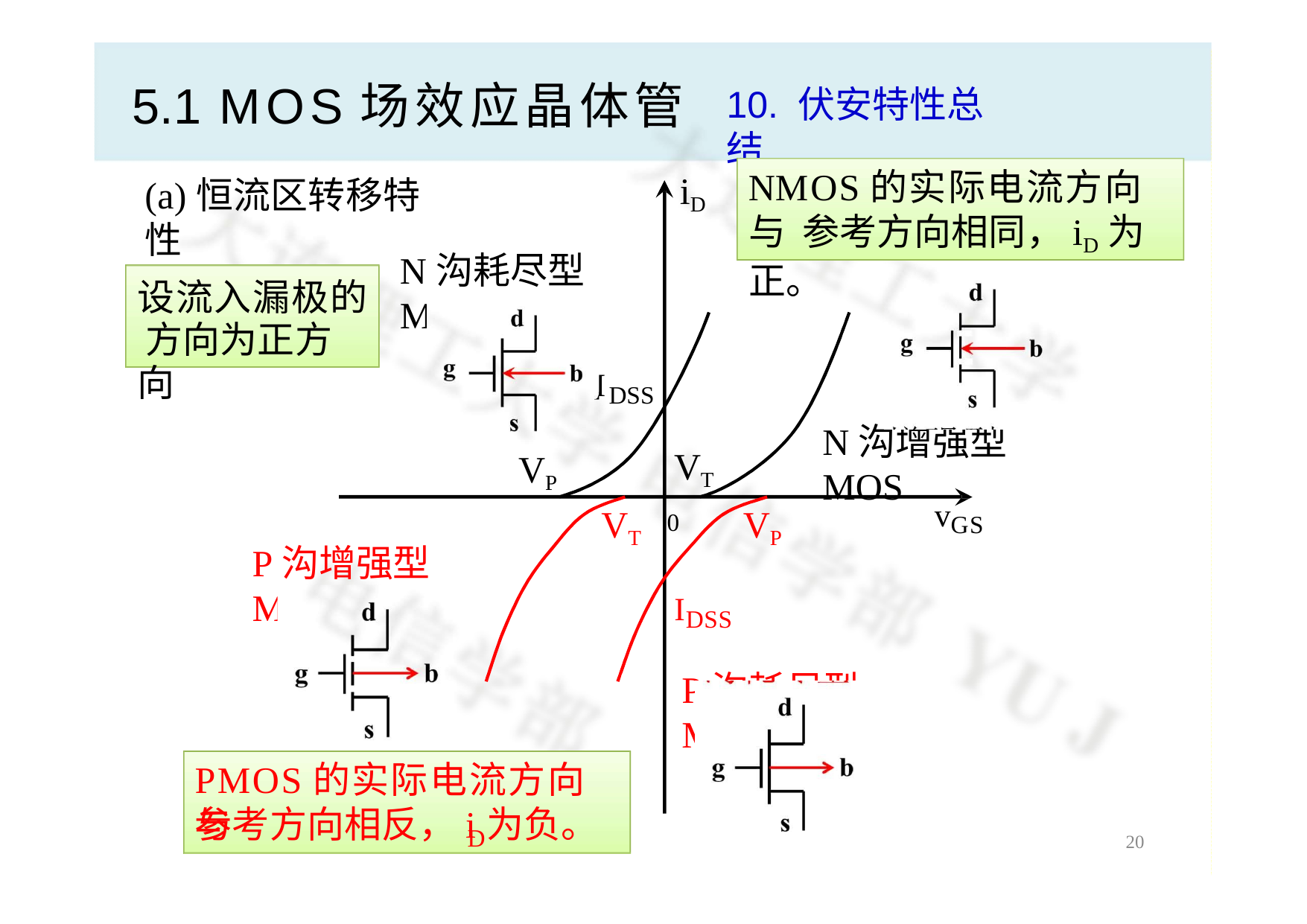

# 5.1 MOS场效应晶体管
10. 伏安特性总结

NMOS的实际电流方向与  参考方向相同，iD为正。
iD
(a)恒流区转移特性

N沟耗尽型MOS

设流入漏极的  方向为正方向

IDSS
N沟增强型MOS
VT
0
VP

VT
VP
vGS
P沟增强型MOS
IDSS
P沟耗尽型MOS

PMOS的实际电流方向与
参考方向相反，i	为负。
D
20